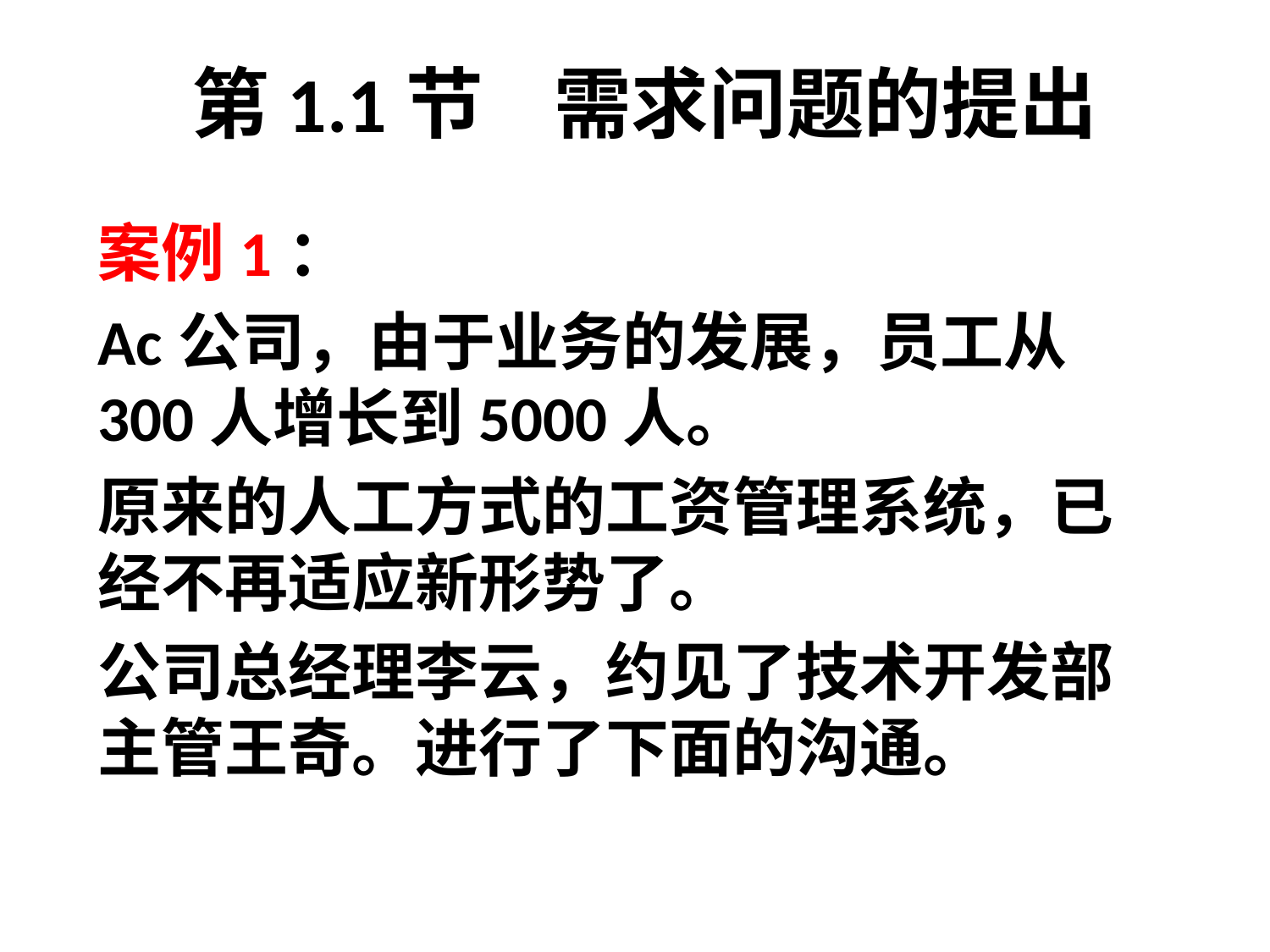

# 第1.1节    需求问题的提出
案例1：
Ac公司，由于业务的发展，员工从300人增长到5000人。
原来的人工方式的工资管理系统，已经不再适应新形势了。
公司总经理李云，约见了技术开发部主管王奇。进行了下面的沟通。